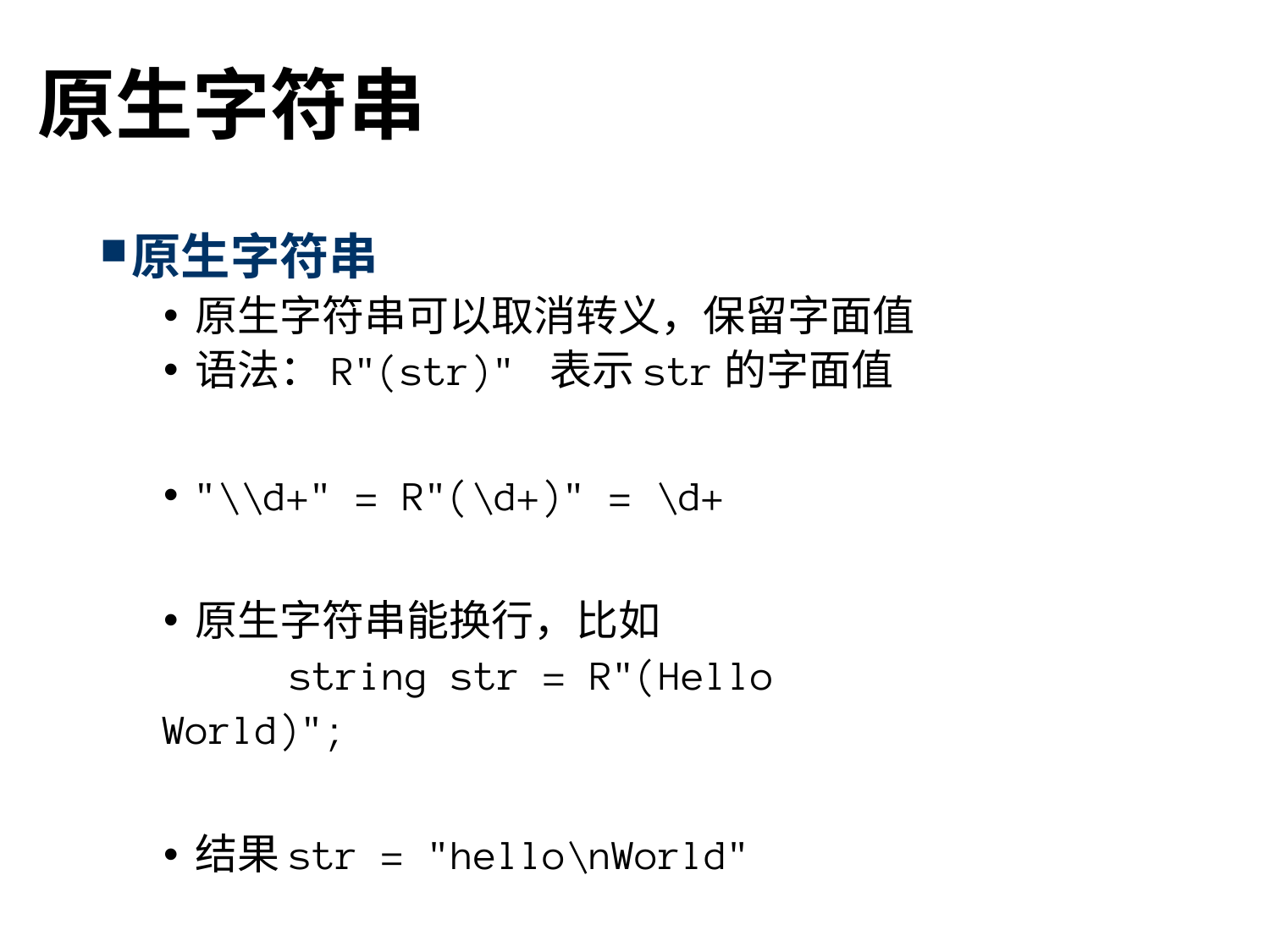

# 原生字符串
原生字符串
原生字符串可以取消转义，保留字面值
语法：R"(str)" 表示str的字面值

"\\d+" = R"(\d+)" = \d+

原生字符串能换行，比如
	string str = R"(Hello
World)";

结果str = "hello\nWorld"
46